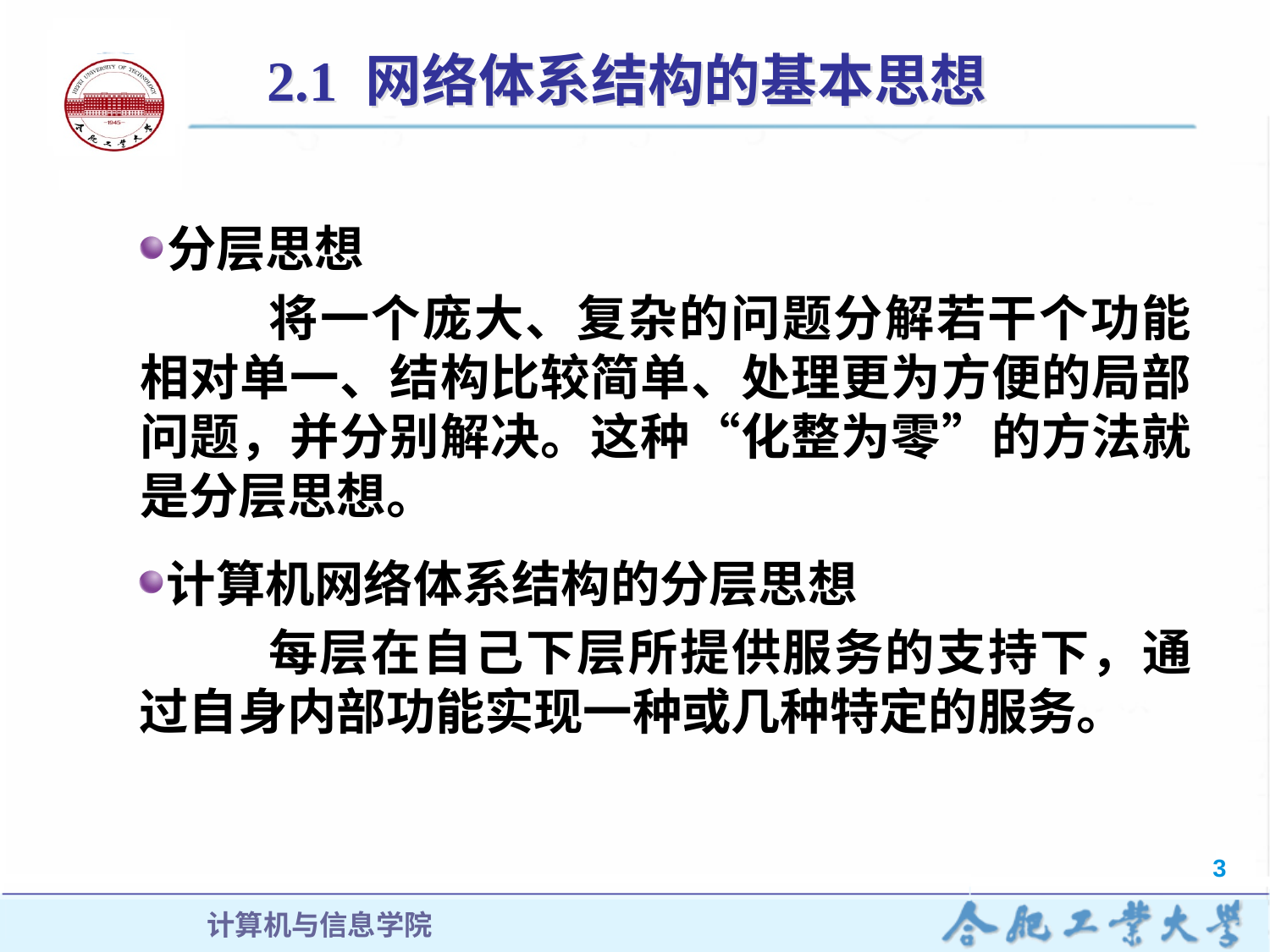

# 2.1 网络体系结构的基本思想
分层思想
	将一个庞大、复杂的问题分解若干个功能相对单一、结构比较简单、处理更为方便的局部问题，并分别解决。这种“化整为零”的方法就是分层思想。
计算机网络体系结构的分层思想
	每层在自己下层所提供服务的支持下，通过自身内部功能实现一种或几种特定的服务。